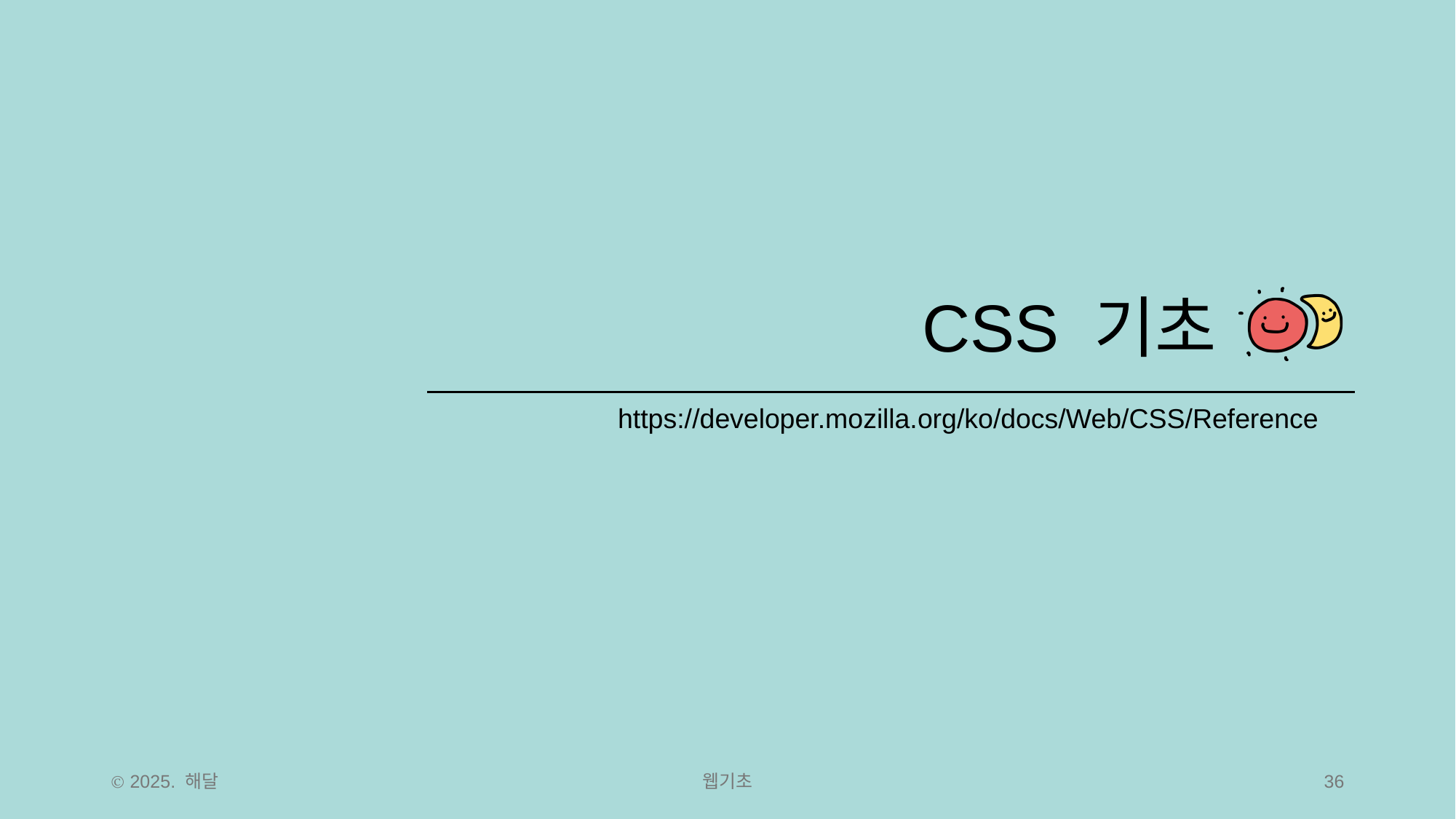

# CSS 기초
https://developer.mozilla.org/ko/docs/Web/CSS/Reference
Ⓒ 2025. 해달
웹기초
36